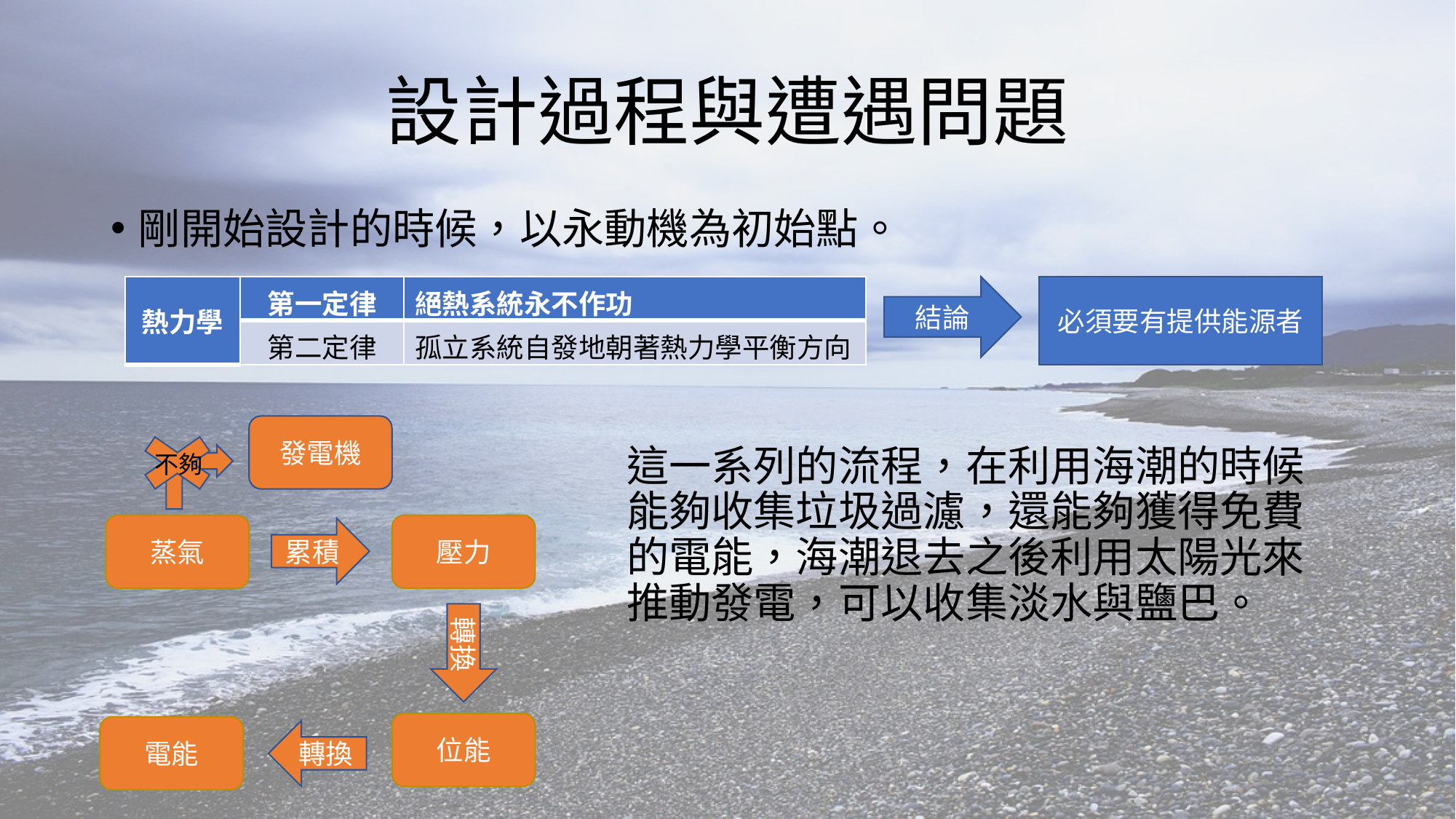

# 設計過程與遭遇問題
剛開始設計的時候，以永動機為初始點。

這一系列的流程，在利用海潮的時候能夠收集垃圾過濾，還能夠獲得免費的電能，海潮退去之後利用太陽光來推動發電，可以收集淡水與鹽巴。

| 熱力學 | 第一定律 | 絕熱系統永不作功 |
| --- | --- | --- |
|  | 第二定律 | 孤立系統自發地朝著熱力學平衡方向 |
結論
必須要有提供能源者
發電機

不夠
蒸氣
壓力
累積
轉換
位能
電能
轉換